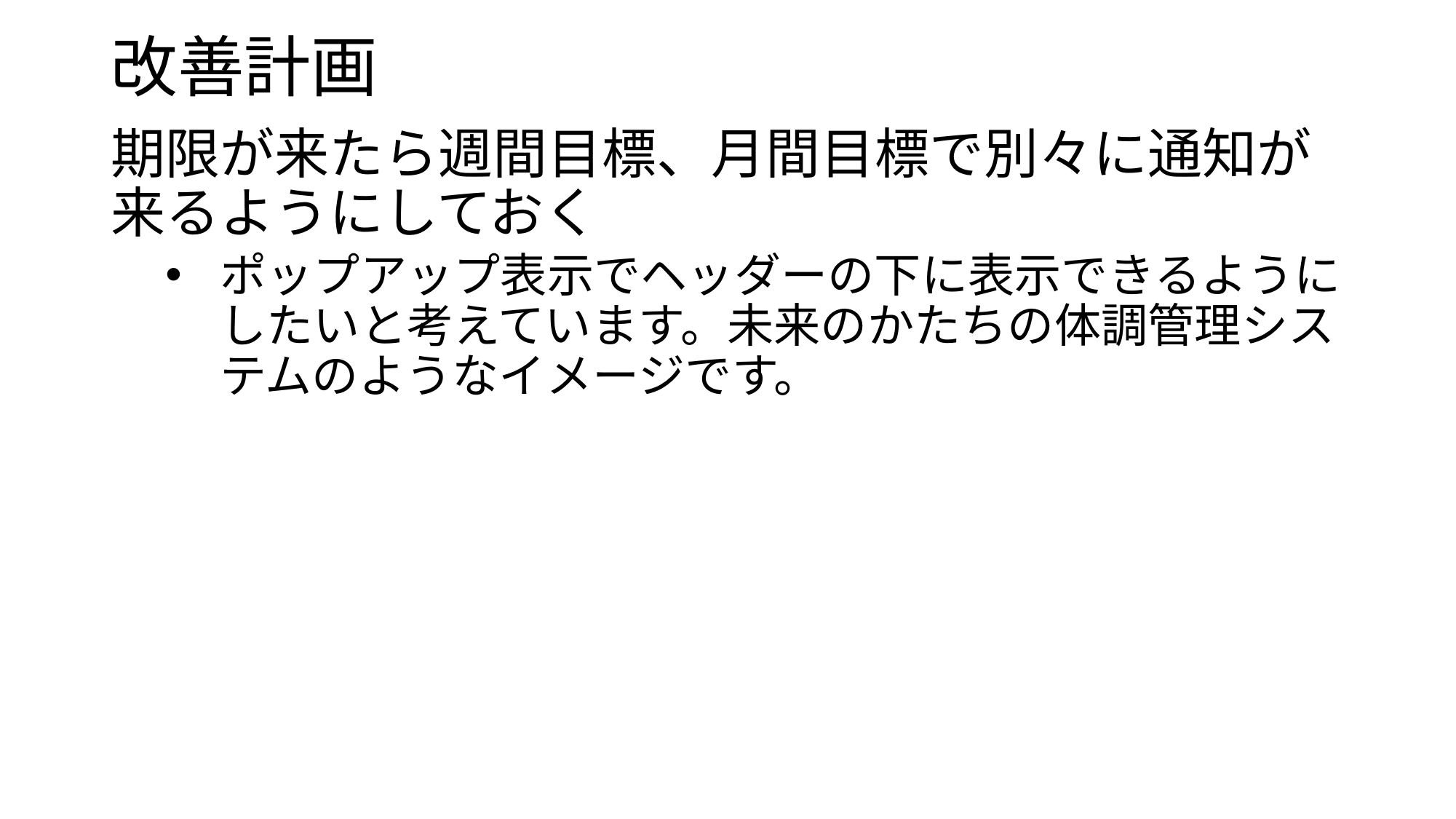

# 改善計画
期限が来たら週間目標、月間目標で別々に通知が来るようにしておく
ポップアップ表示でヘッダーの下に表示できるようにしたいと考えています。未来のかたちの体調管理システムのようなイメージです。